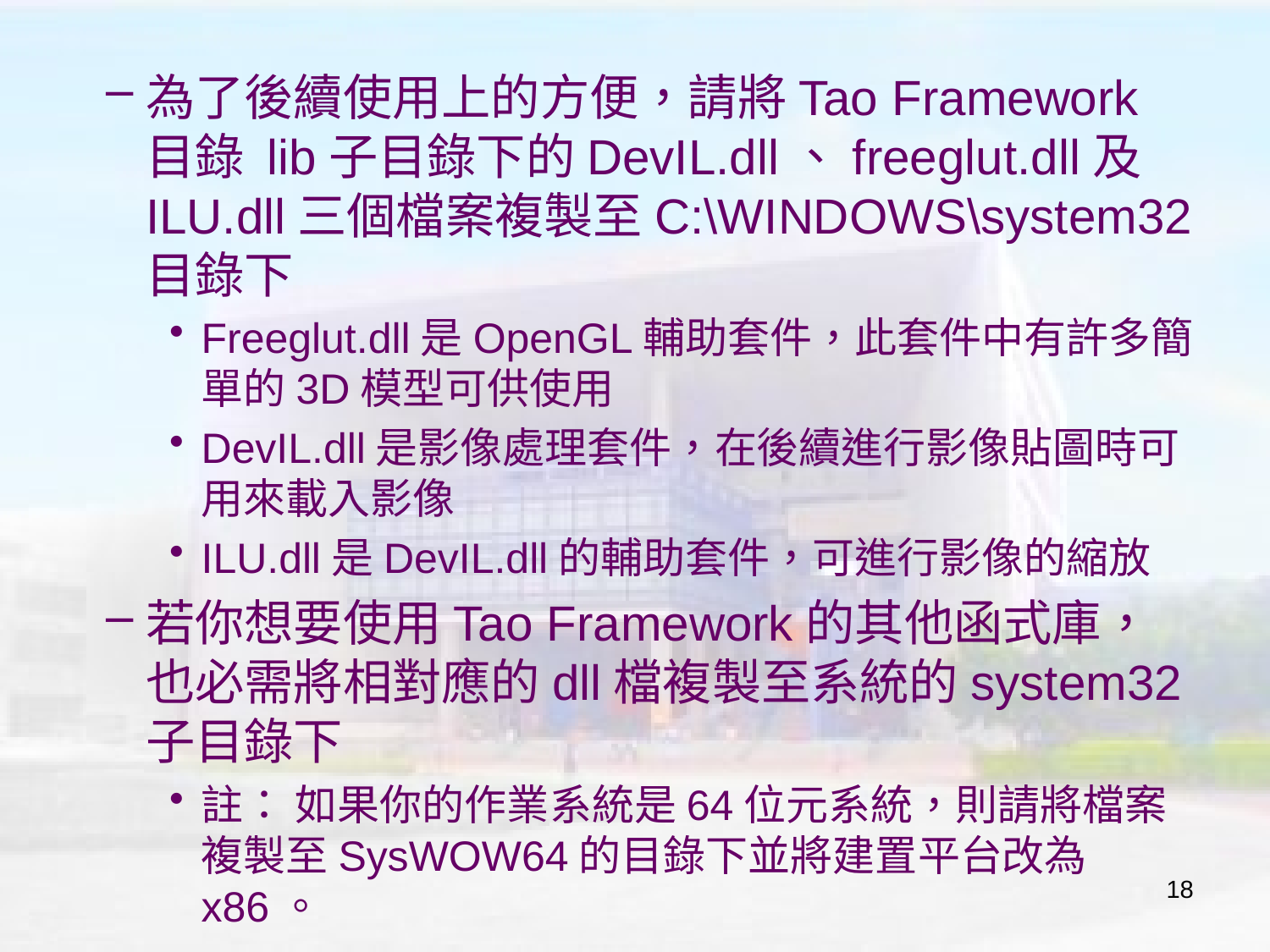

為了後續使用上的方便，請將Tao Framework目錄 lib子目錄下的DevIL.dll、freeglut.dll及ILU.dll三個檔案複製至C:\WINDOWS\system32目錄下
Freeglut.dll是OpenGL輔助套件，此套件中有許多簡單的3D模型可供使用
DevIL.dll是影像處理套件，在後續進行影像貼圖時可用來載入影像
ILU.dll是DevIL.dll的輔助套件，可進行影像的縮放
若你想要使用Tao Framework的其他函式庫，也必需將相對應的dll檔複製至系統的system32子目錄下
註： 如果你的作業系統是64位元系統，則請將檔案複製至SysWOW64的目錄下並將建置平台改為x86。
18